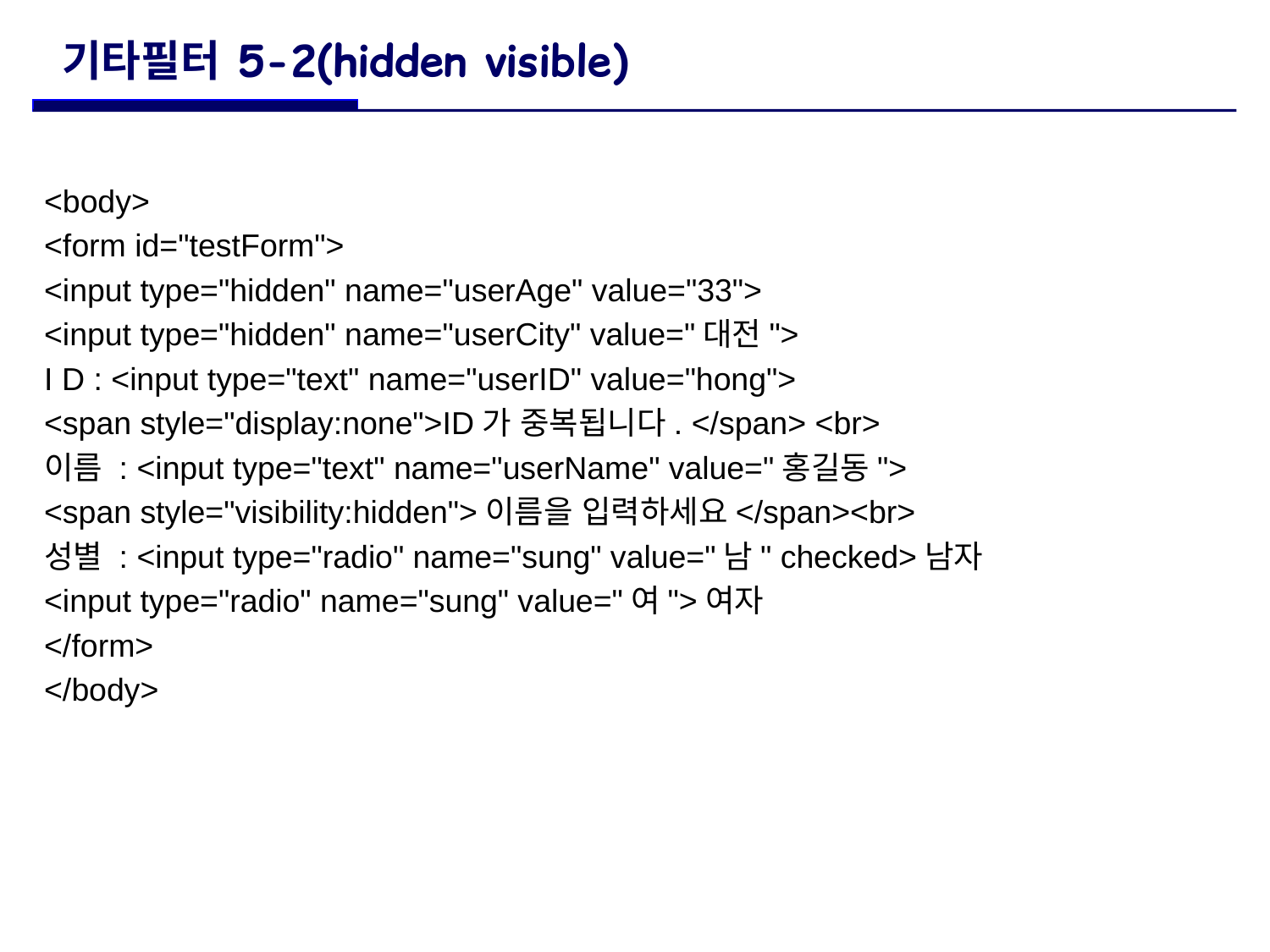

# 기타필터 5-2(hidden visible)
<body>
<form id="testForm">
<input type="hidden" name="userAge" value="33">
<input type="hidden" name="userCity" value="대전">
I D : <input type="text" name="userID" value="hong">
<span style="display:none">ID가 중복됩니다. </span> <br>
이름 : <input type="text" name="userName" value="홍길동">
<span style="visibility:hidden">이름을 입력하세요</span><br>
성별 : <input type="radio" name="sung" value="남" checked>남자
<input type="radio" name="sung" value="여">여자
</form>
</body>